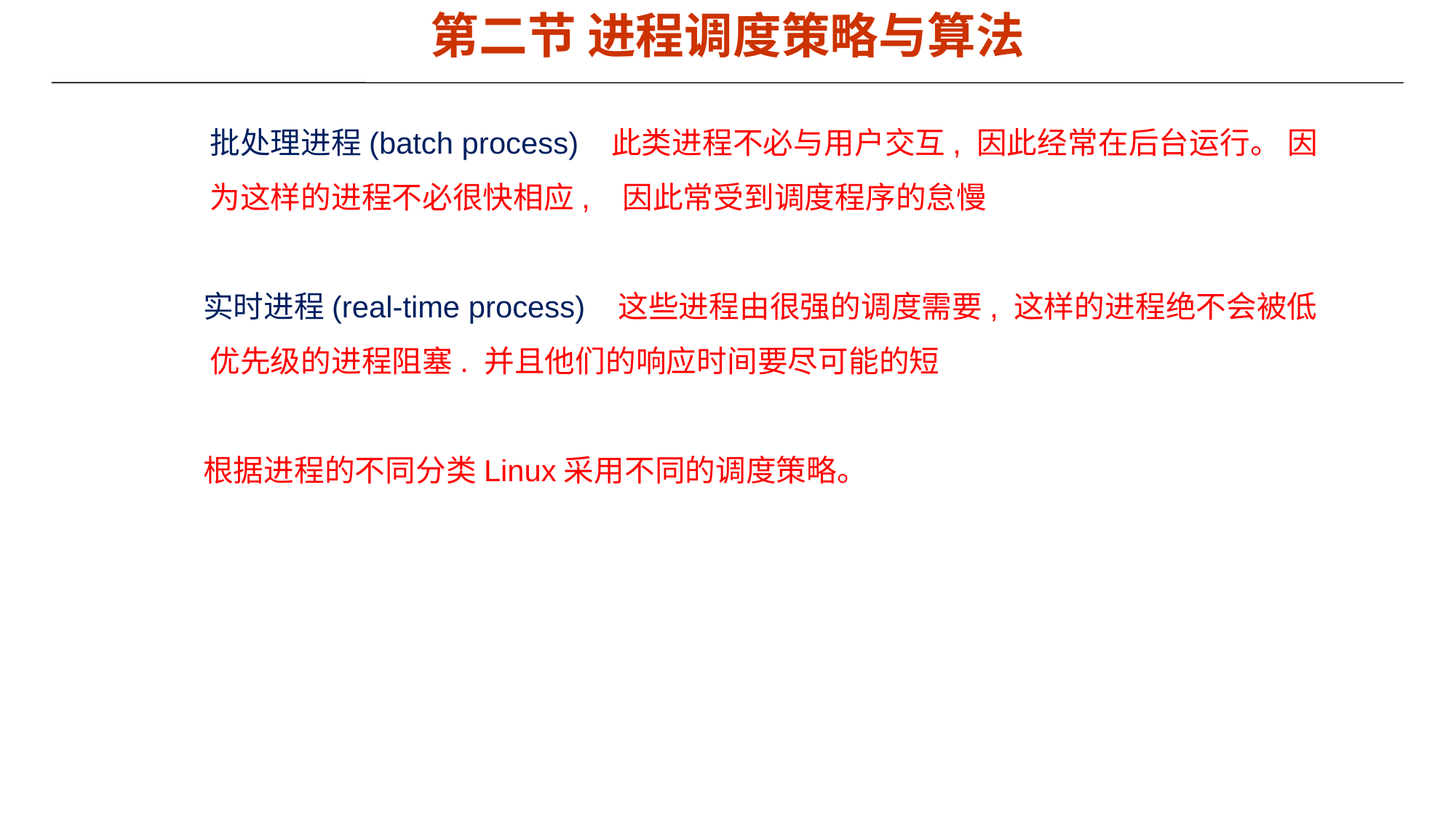

第二节 进程调度策略与算法

         批处理进程(batch process)   此类进程不必与用户交互, 因此经常在后台运行。 因
         为这样的进程不必很快相应,   因此常受到调度程序的怠慢

        实时进程(real-time process)   这些进程由很强的调度需要, 这样的进程绝不会被低
         优先级的进程阻塞. 并且他们的响应时间要尽可能的短

        根据进程的不同分类Linux采用不同的调度策略。